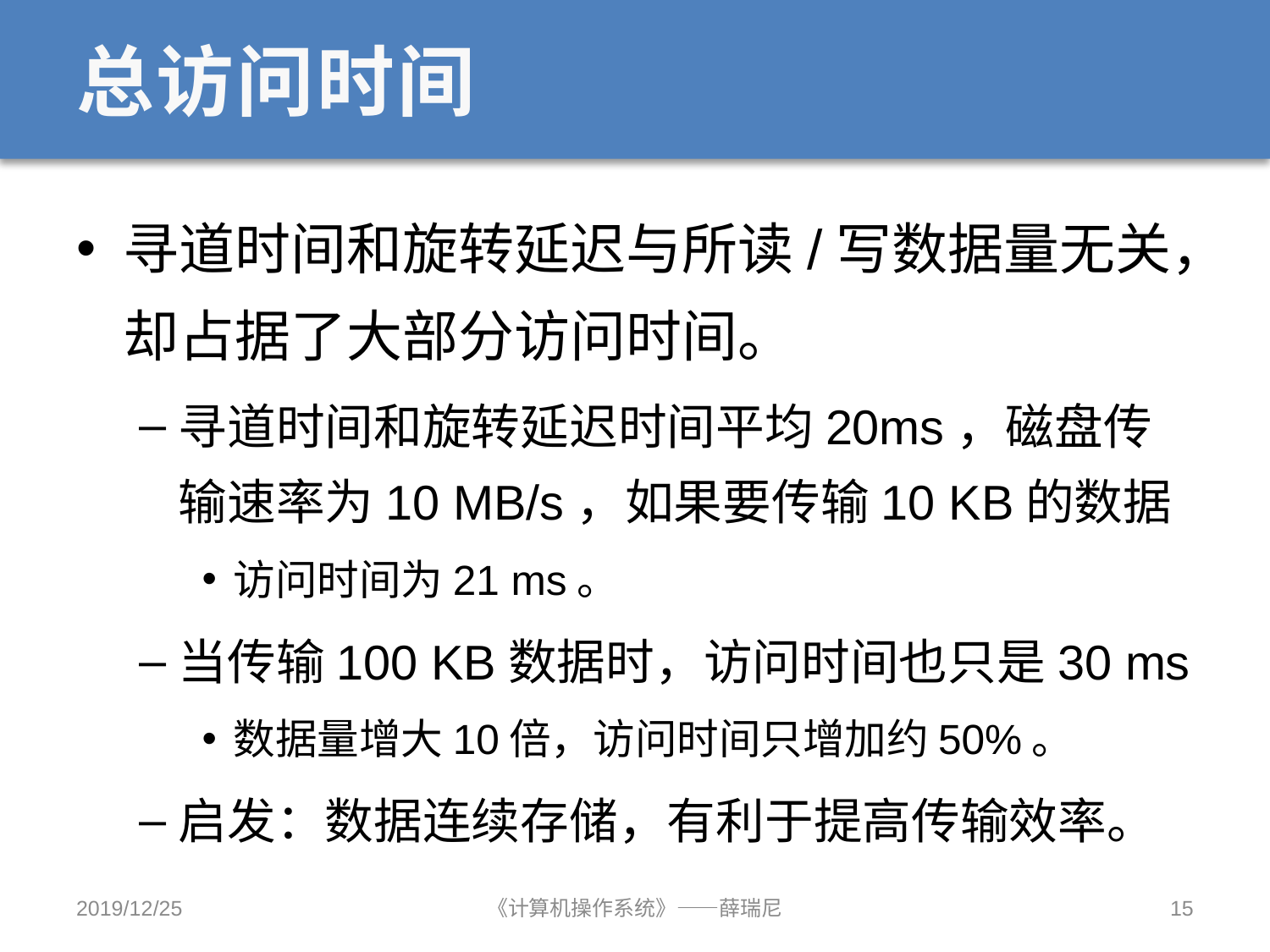

# 总访问时间
寻道时间和旋转延迟与所读/写数据量无关，却占据了大部分访问时间。
寻道时间和旋转延迟时间平均20ms，磁盘传输速率为10 MB/s，如果要传输10 KB的数据
访问时间为21 ms。
当传输100 KB数据时，访问时间也只是30 ms
数据量增大10倍，访问时间只增加约50%。
启发：数据连续存储，有利于提高传输效率。

2019/12/25
《计算机操作系统》——薛瑞尼
15